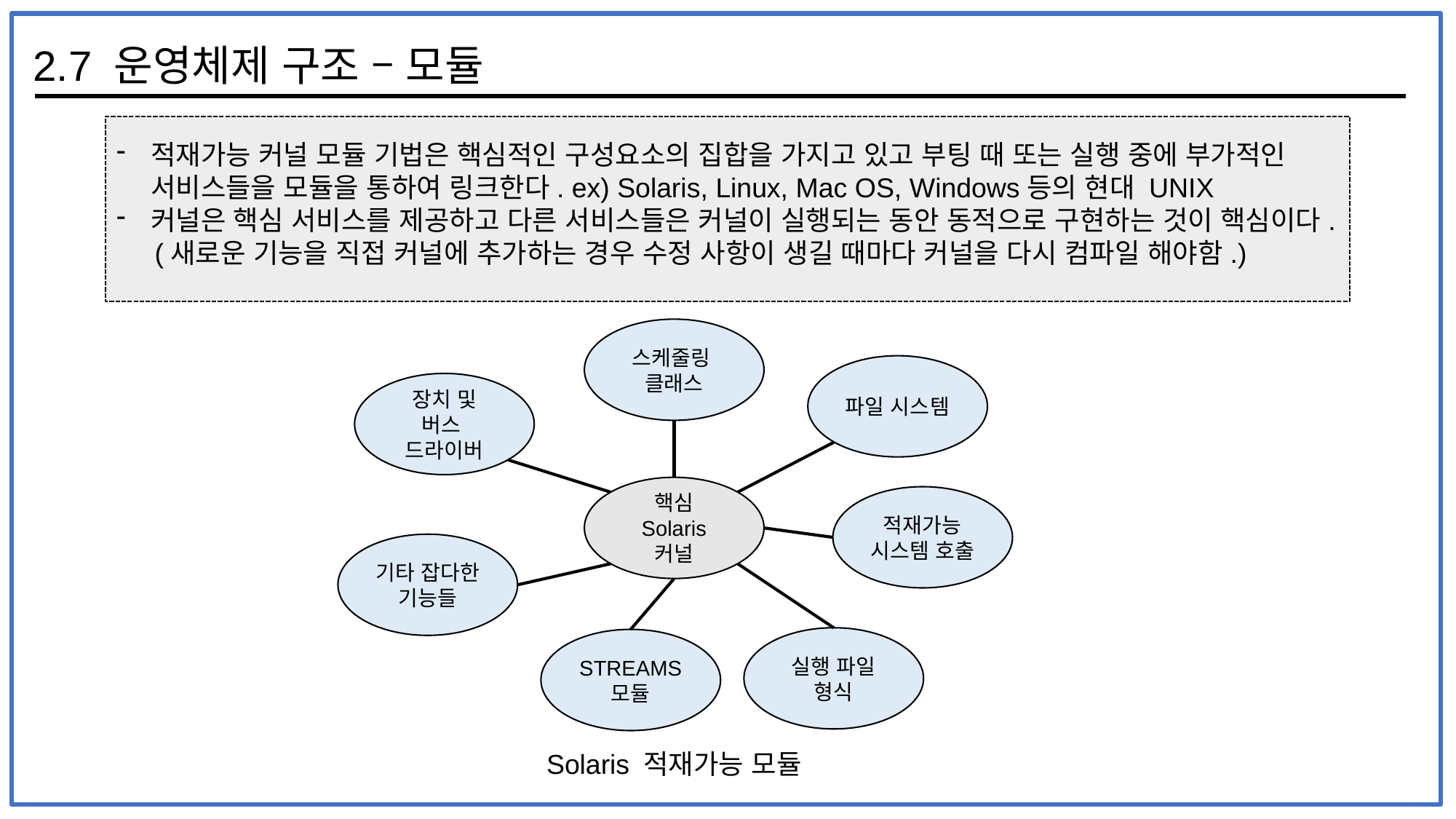

2.7 운영체제 구조 – 모듈
적재가능 커널 모듈 기법은 핵심적인 구성요소의 집합을 가지고 있고 부팅 때 또는 실행 중에 부가적인 서비스들을 모듈을 통하여 링크한다. ex) Solaris, Linux, Mac OS, Windows등의 현대 UNIX
커널은 핵심 서비스를 제공하고 다른 서비스들은 커널이 실행되는 동안 동적으로 구현하는 것이 핵심이다.
     (새로운 기능을 직접 커널에 추가하는 경우 수정 사항이 생길 때마다 커널을 다시 컴파일 해야함.)

스케줄링
클래스
파일 시스템
장치 및 버스
드라이버
핵심 Solaris 커널
적재가능
시스템 호출
기타 잡다한
기능들
실행 파일
형식
STREAMS
모듈
Solaris 적재가능 모듈